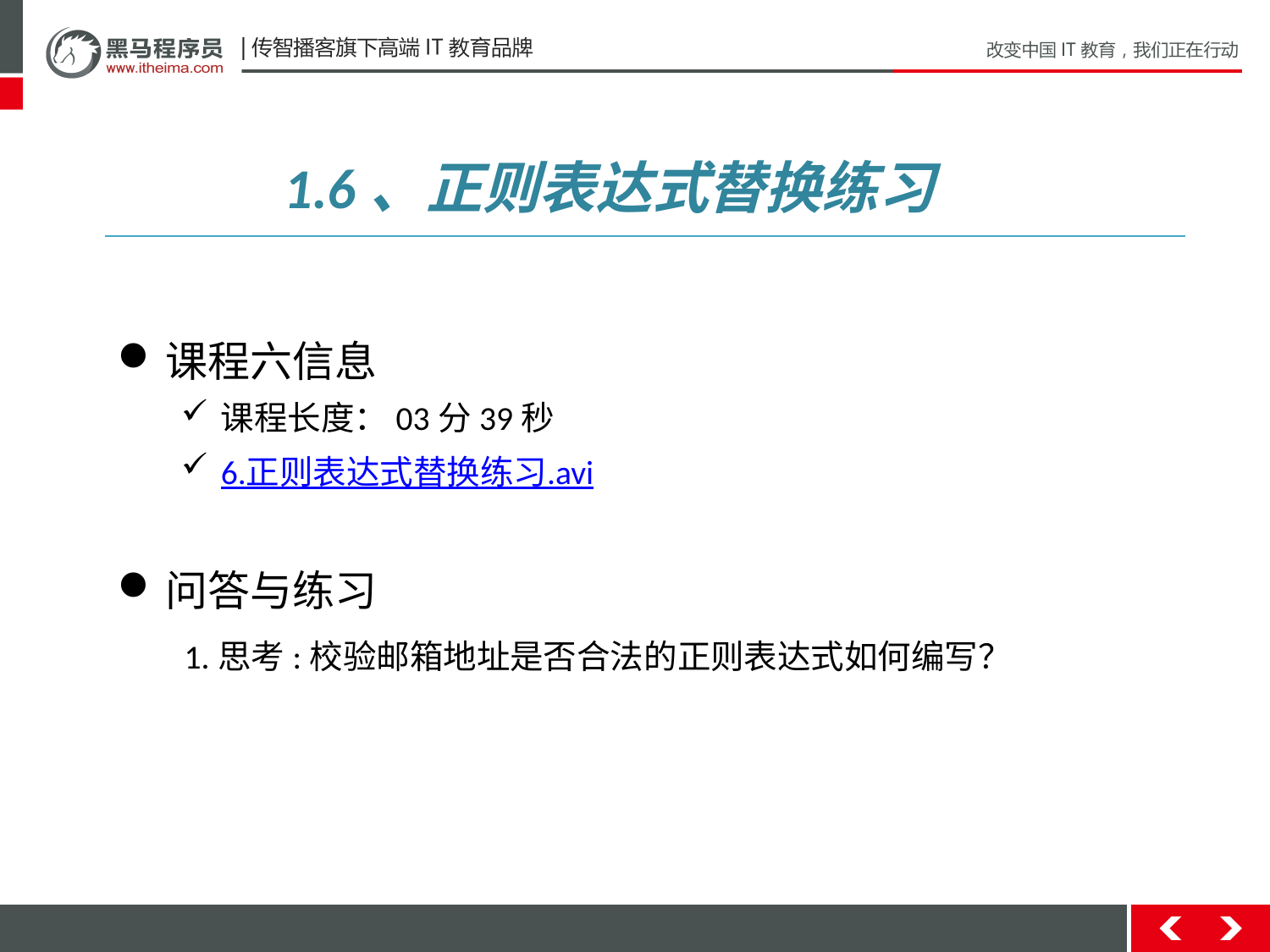

1.6、正则表达式替换练习

课程六信息
课程长度：03分39秒
6.正则表达式替换练习.avi

问答与练习
       1.思考:校验邮箱地址是否合法的正则表达式如何编写？